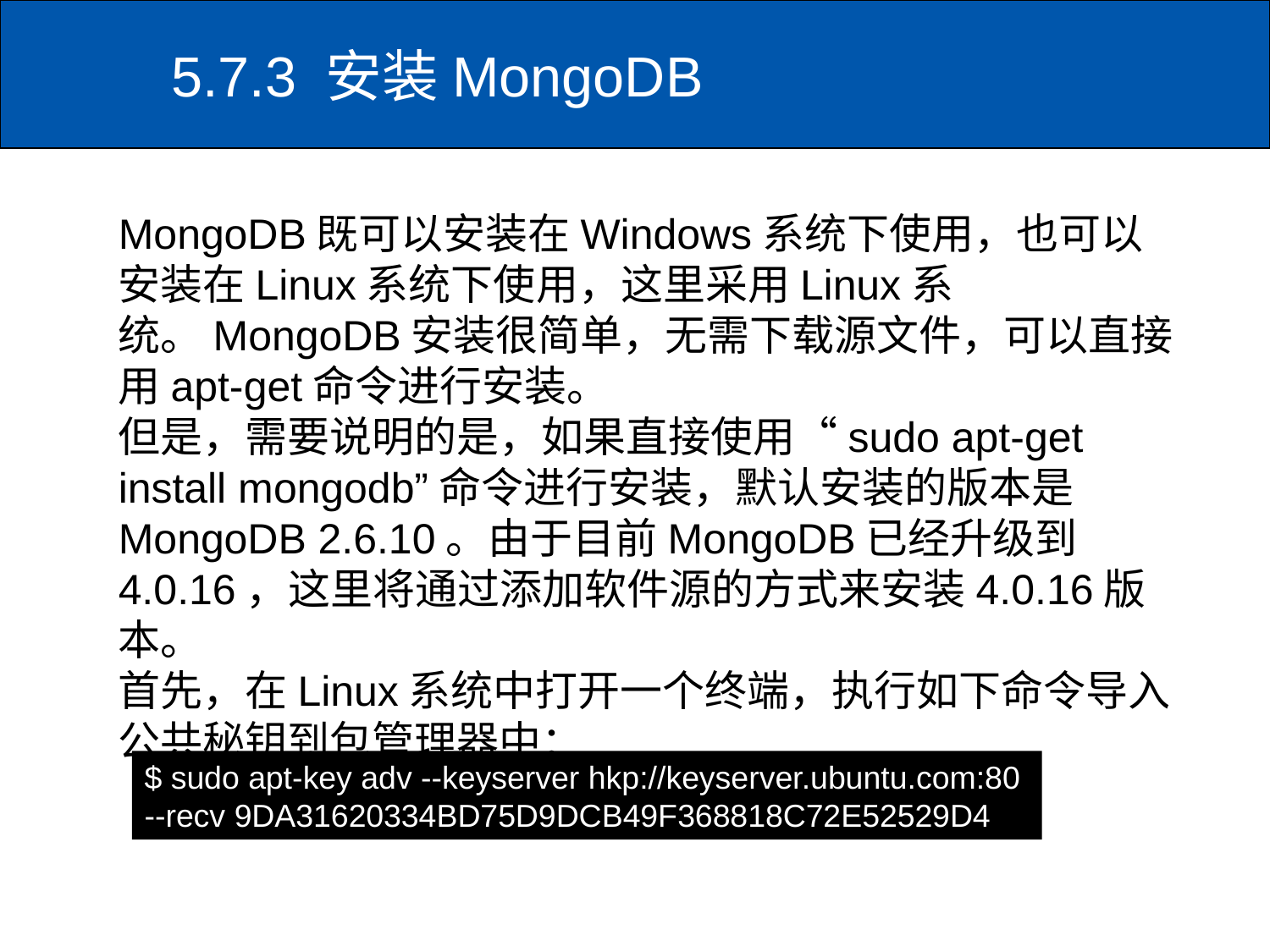

5.7.3 安装MongoDB
MongoDB既可以安装在Windows系统下使用，也可以安装在Linux系统下使用，这里采用Linux系统。MongoDB安装很简单，无需下载源文件，可以直接用apt-get命令进行安装。
但是，需要说明的是，如果直接使用“sudo apt-get install mongodb”命令进行安装，默认安装的版本是MongoDB 2.6.10。由于目前MongoDB已经升级到4.0.16，这里将通过添加软件源的方式来安装4.0.16版本。
首先，在Linux系统中打开一个终端，执行如下命令导入公共秘钥到包管理器中：
$ sudo apt-key adv --keyserver hkp://keyserver.ubuntu.com:80
--recv 9DA31620334BD75D9DCB49F368818C72E52529D4